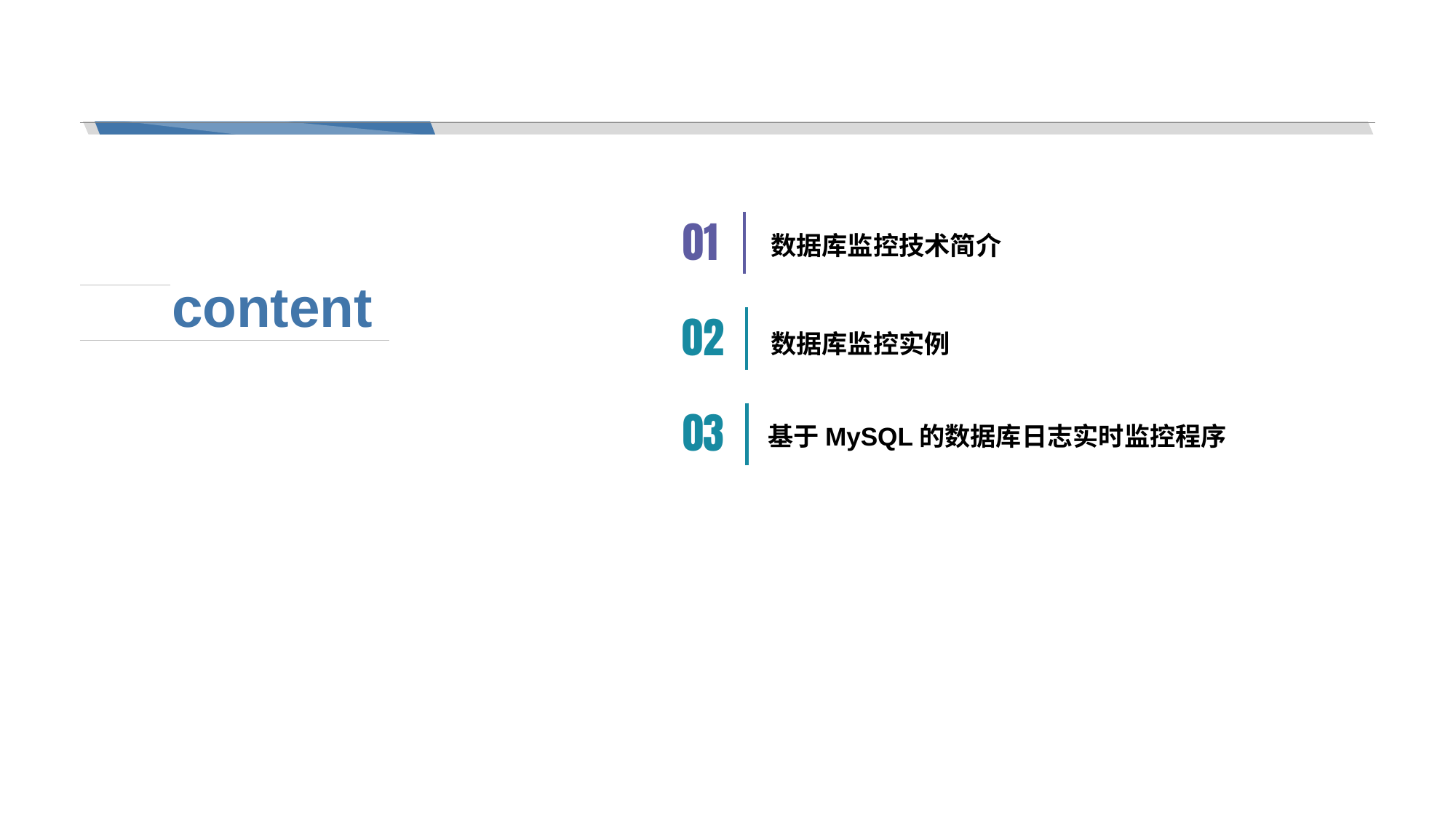

01
数据库监控技术简介
content
02
数据库监控实例
03
基于MySQL的数据库日志实时监控程序